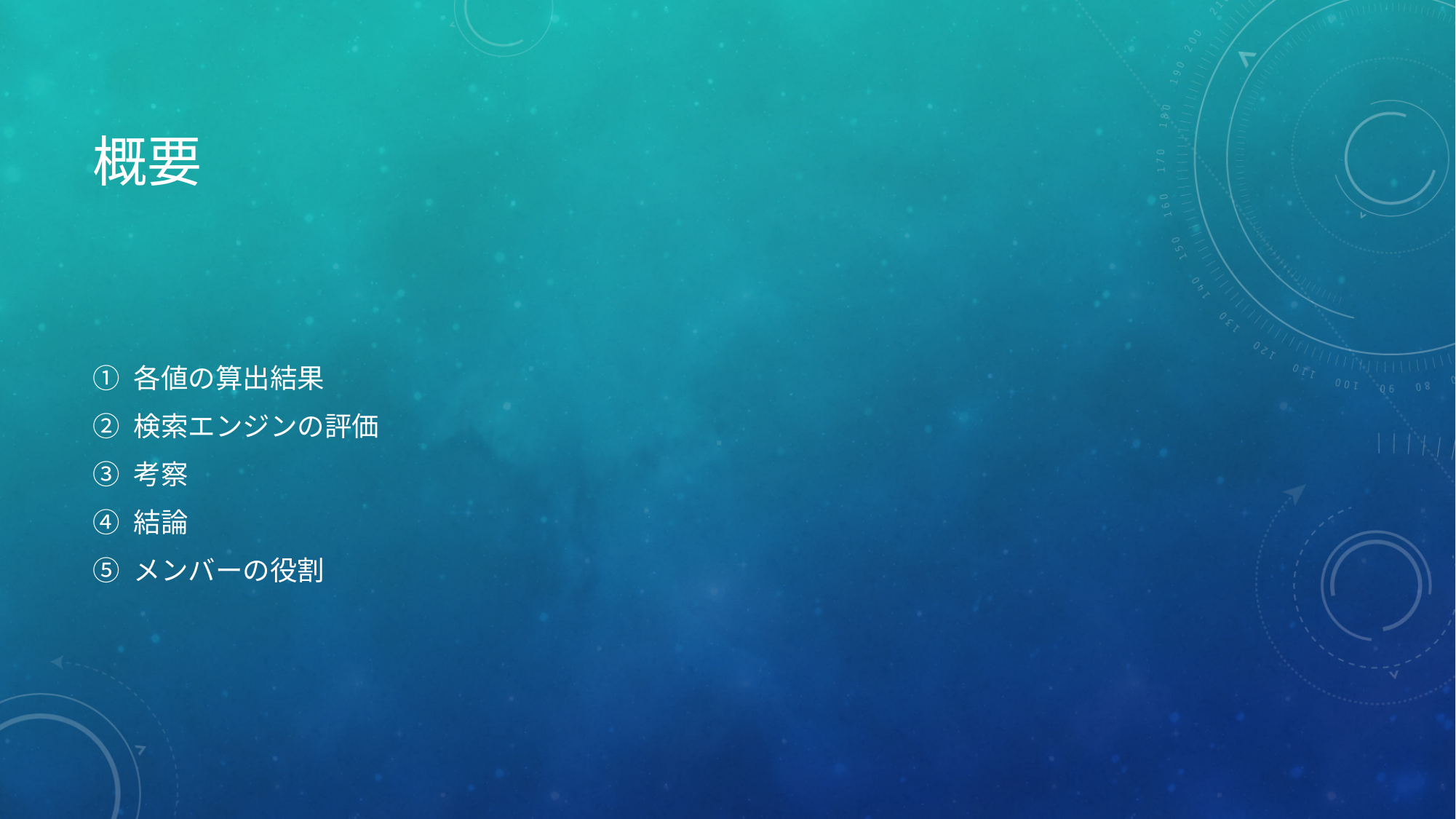

# 概要
各値の算出結果
検索エンジンの評価
考察
結論
メンバーの役割